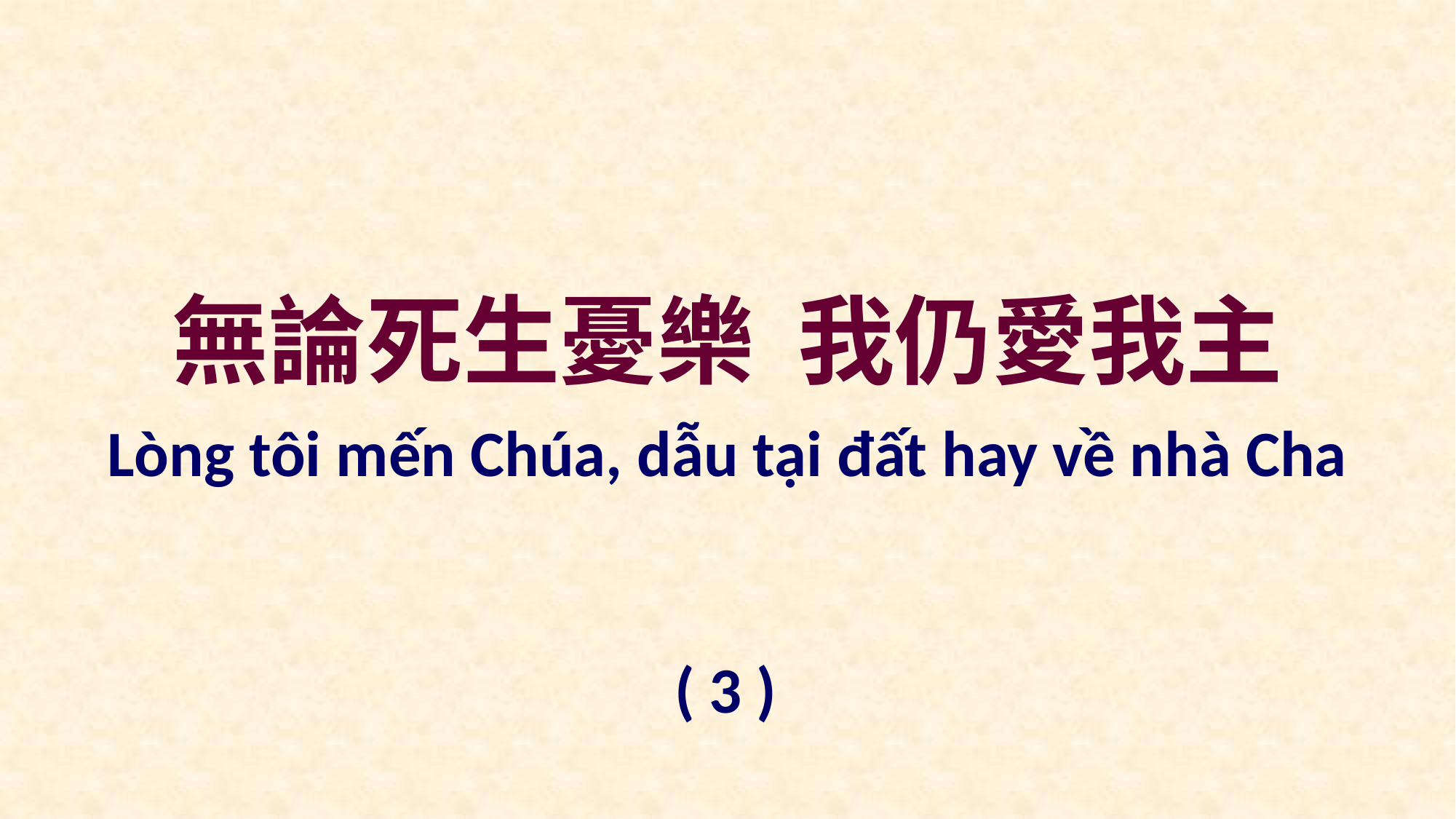

無論死生憂樂  我仍愛我主
Lòng tôi mến Chúa, dẫu tại đất hay về nhà Cha
( 3 )